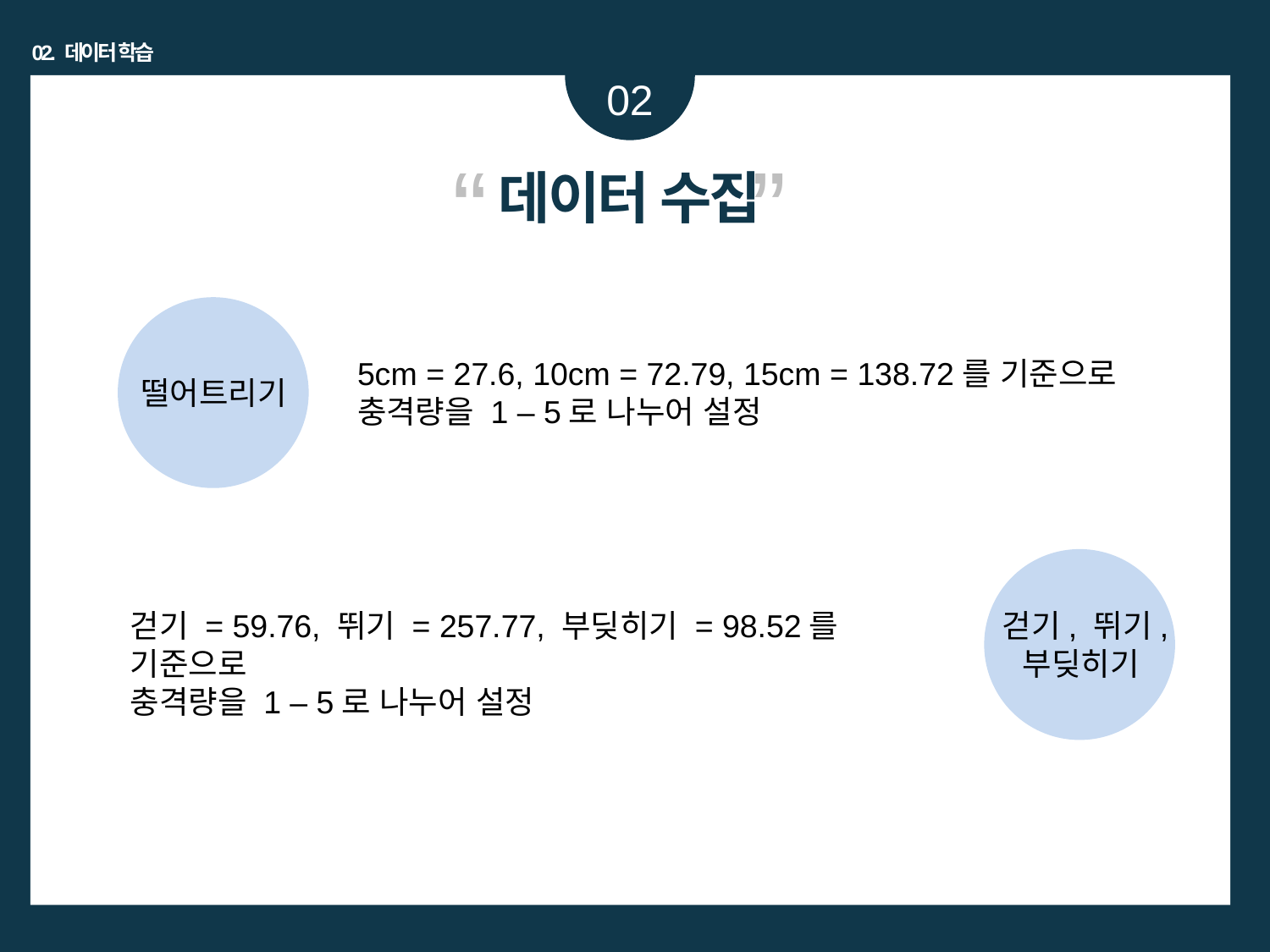

02. 데이터 학습

02

“         ”
데이터 수집

떨어트리기
5cm = 27.6, 10cm = 72.79, 15cm = 138.72를 기준으로
충격량을 1 – 5로 나누어 설정

걷기, 뛰기,
부딪히기
걷기 = 59.76, 뛰기 = 257.77, 부딪히기 = 98.52를 기준으로
충격량을 1 – 5로 나누어 설정